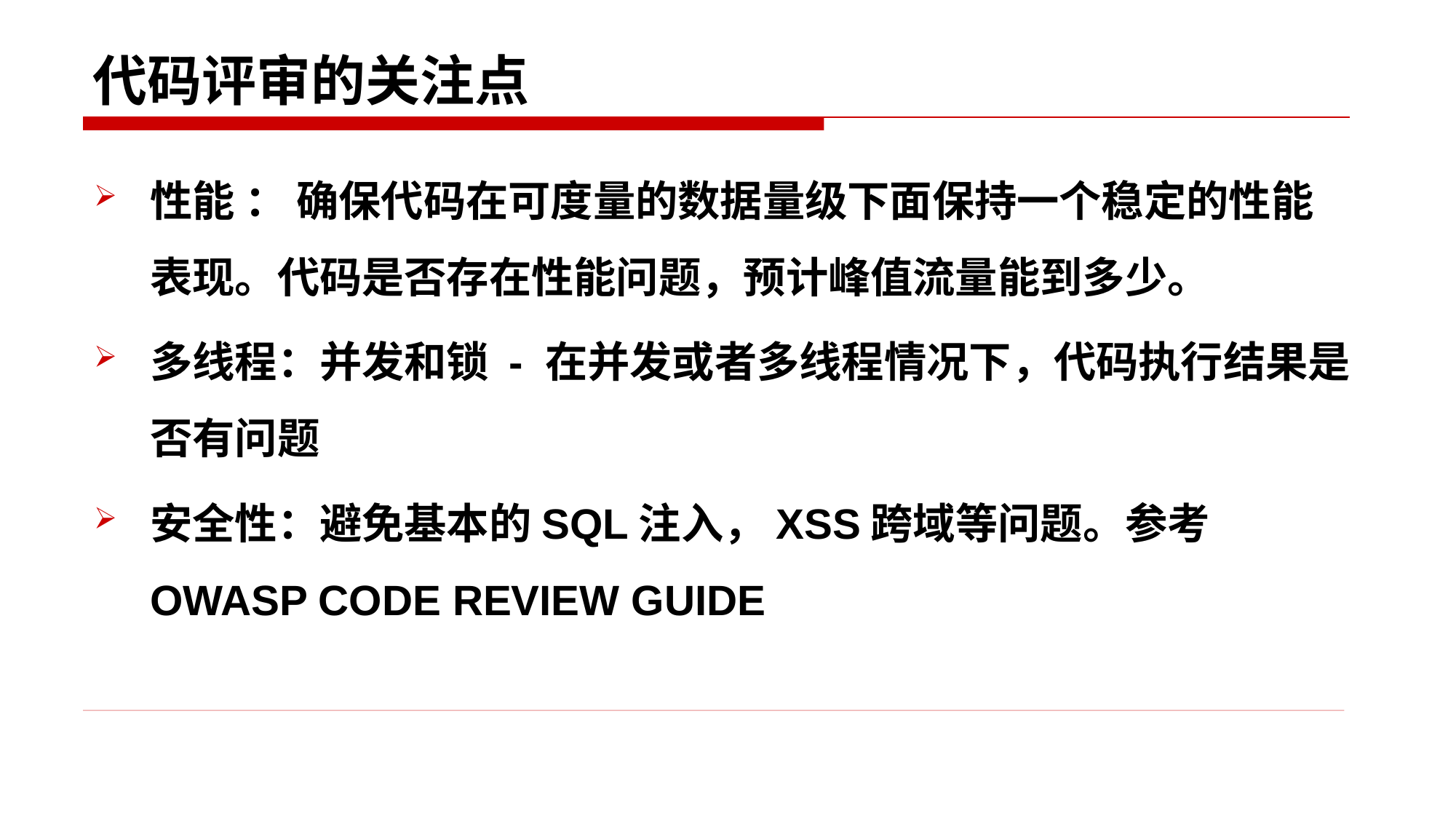

# 代码评审的关注点
性能 ： 确保代码在可度量的数据量级下面保持一个稳定的性能表现。代码是否存在性能问题，预计峰值流量能到多少。
多线程：并发和锁 - 在并发或者多线程情况下，代码执行结果是否有问题
安全性：避免基本的SQL注入，XSS跨域等问题。参考OWASP CODE REVIEW GUIDE